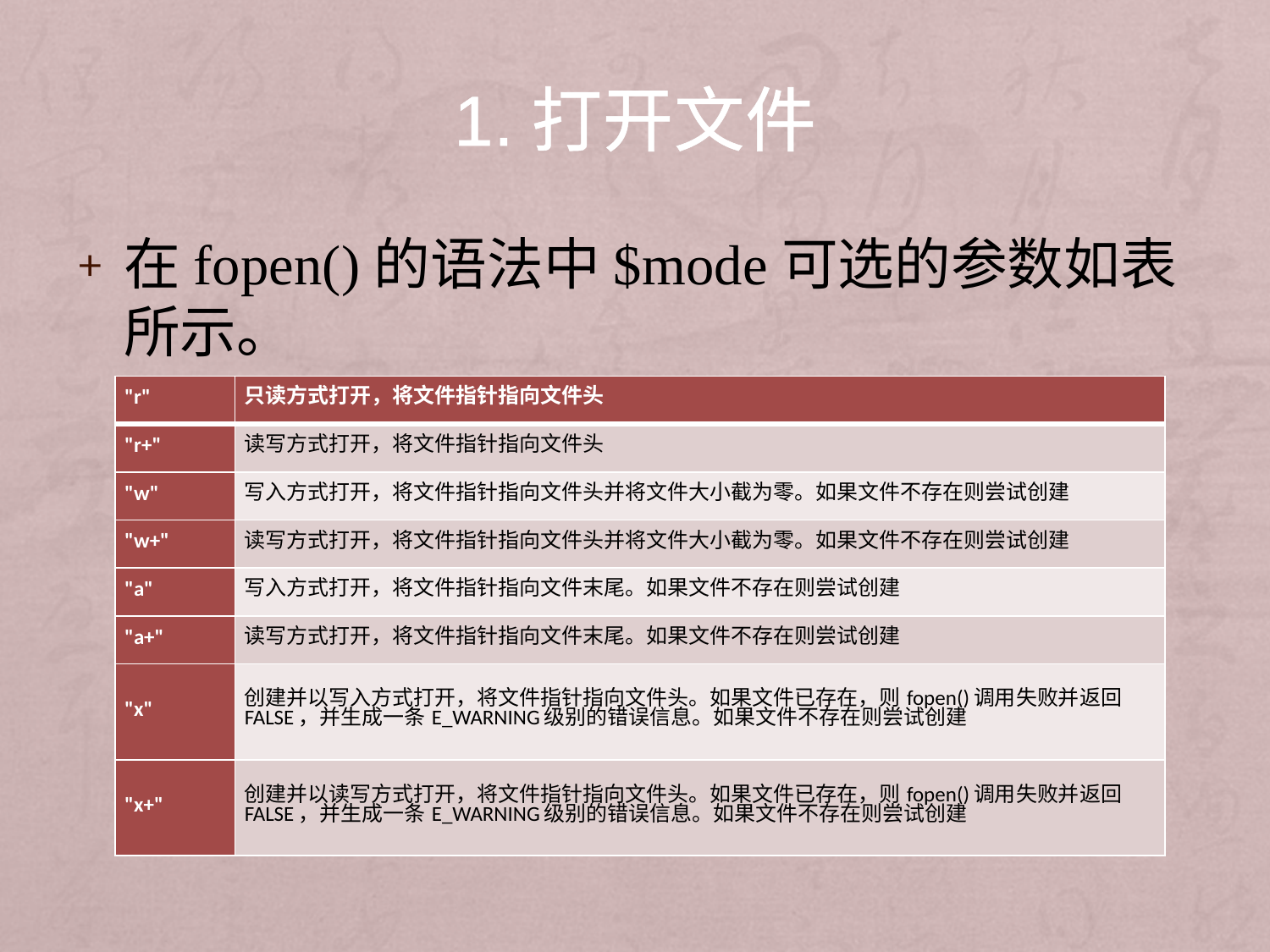

# 1.打开文件
在fopen()的语法中$mode可选的参数如表所示。
| "r" | 只读方式打开，将文件指针指向文件头 |
| --- | --- |
| "r+" | 读写方式打开，将文件指针指向文件头 |
| "w" | 写入方式打开，将文件指针指向文件头并将文件大小截为零。如果文件不存在则尝试创建 |
| "w+" | 读写方式打开，将文件指针指向文件头并将文件大小截为零。如果文件不存在则尝试创建 |
| "a" | 写入方式打开，将文件指针指向文件末尾。如果文件不存在则尝试创建 |
| "a+" | 读写方式打开，将文件指针指向文件末尾。如果文件不存在则尝试创建 |
| "x" | 创建并以写入方式打开，将文件指针指向文件头。如果文件已存在，则fopen()调用失败并返回 FALSE，并生成一条E\_WARNING级别的错误信息。如果文件不存在则尝试创建 |
| "x+" | 创建并以读写方式打开，将文件指针指向文件头。如果文件已存在，则fopen()调用失败并返回 FALSE，并生成一条E\_WARNING级别的错误信息。如果文件不存在则尝试创建 |